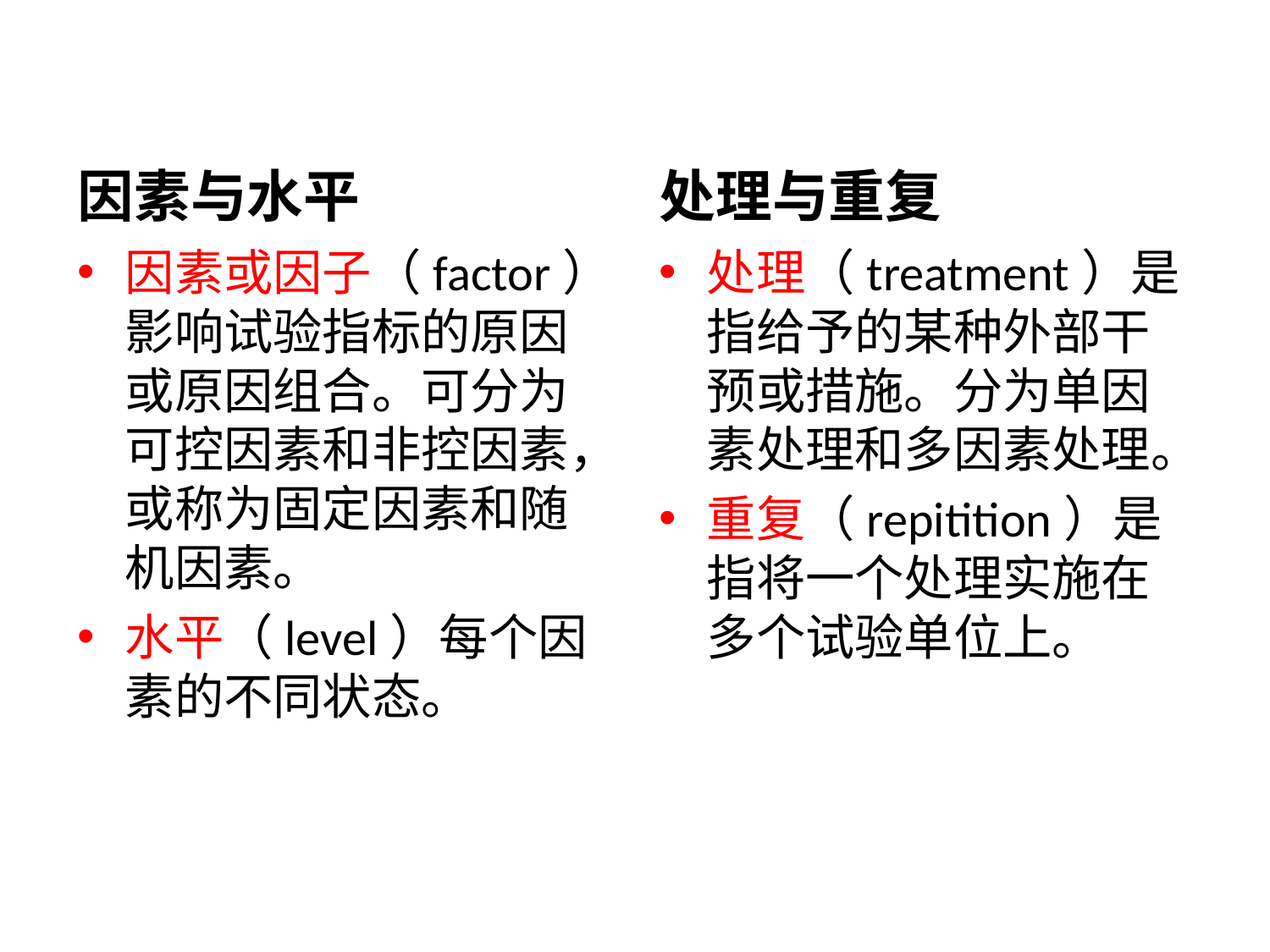

因素与水平
处理与重复
因素或因子（factor）影响试验指标的原因或原因组合。可分为可控因素和非控因素，或称为固定因素和随机因素。
水平（level）每个因素的不同状态。
处理（treatment）是指给予的某种外部干预或措施。分为单因素处理和多因素处理。
重复（repitition）是指将一个处理实施在多个试验单位上。